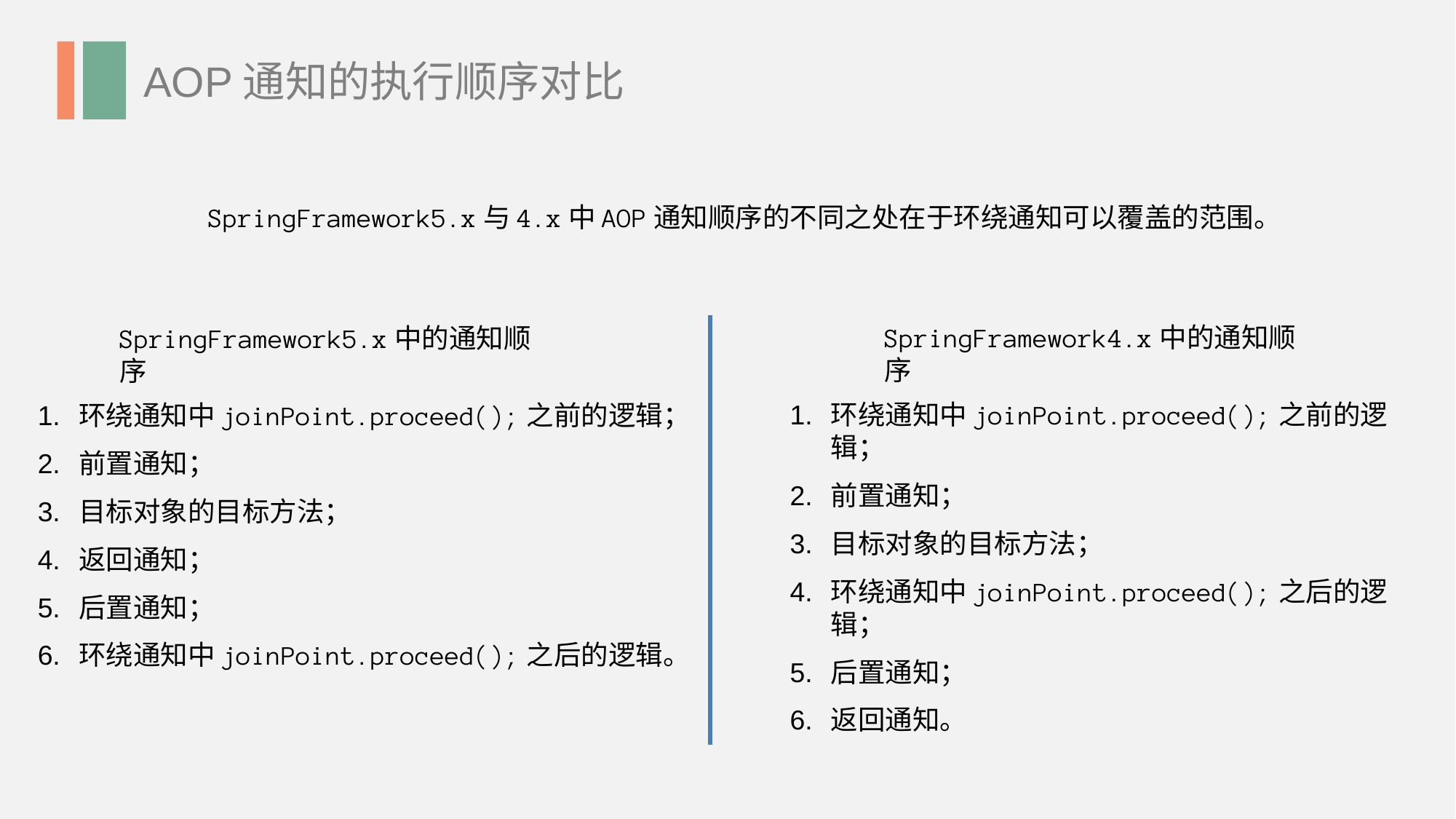

AOP通知的执行顺序对比
SpringFramework5.x与4.x中AOP通知顺序的不同之处在于环绕通知可以覆盖的范围。
SpringFramework4.x中的通知顺序
SpringFramework5.x中的通知顺序
环绕通知中joinPoint.proceed();之前的逻辑；
前置通知；
目标对象的目标方法；
环绕通知中joinPoint.proceed();之后的逻辑；
后置通知；
返回通知。
环绕通知中joinPoint.proceed();之前的逻辑；
前置通知；
目标对象的目标方法；
返回通知；
后置通知；
环绕通知中joinPoint.proceed();之后的逻辑。